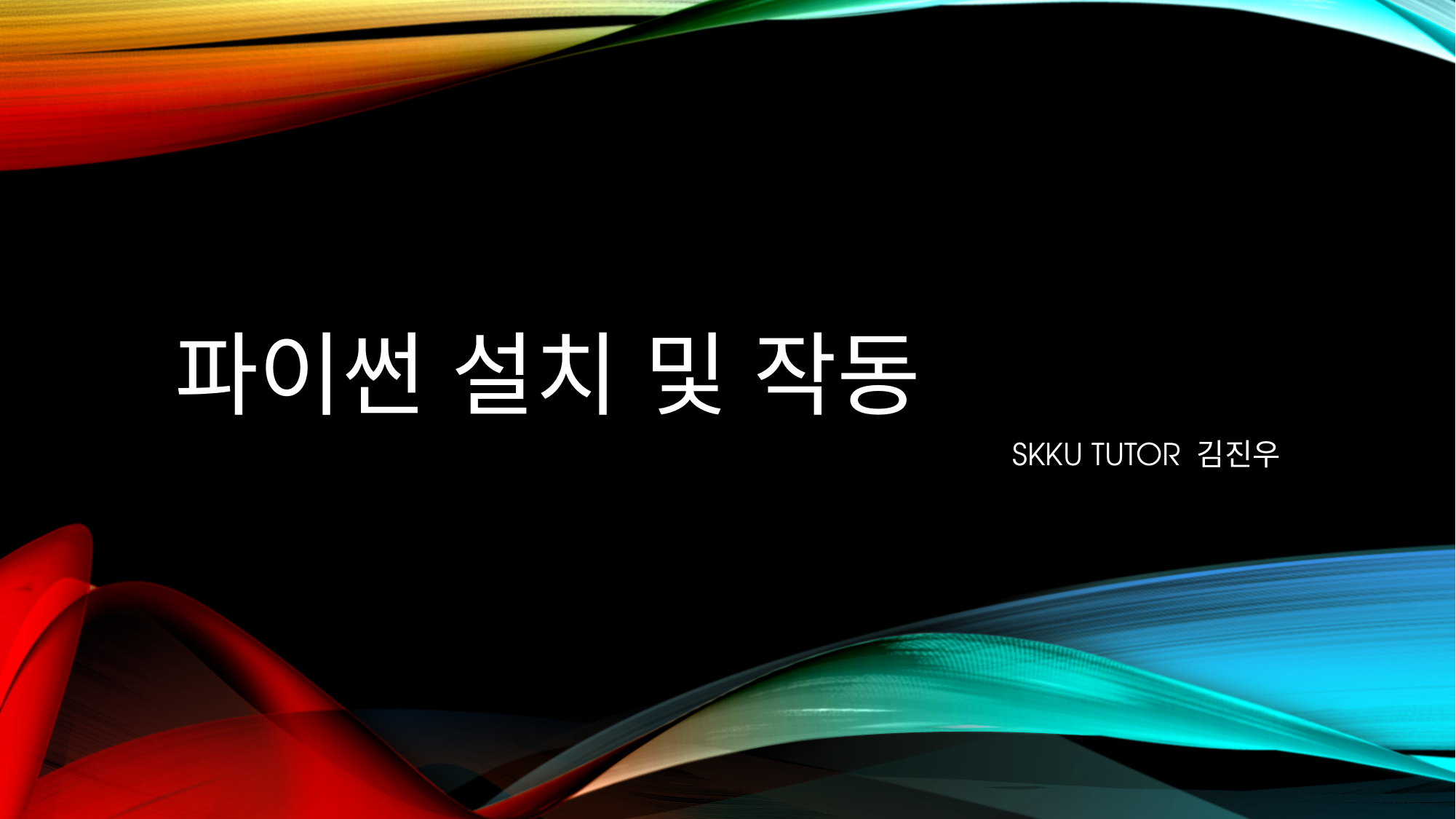

# 파이썬 설치 및 작동
SKKU TUTOR 김진우